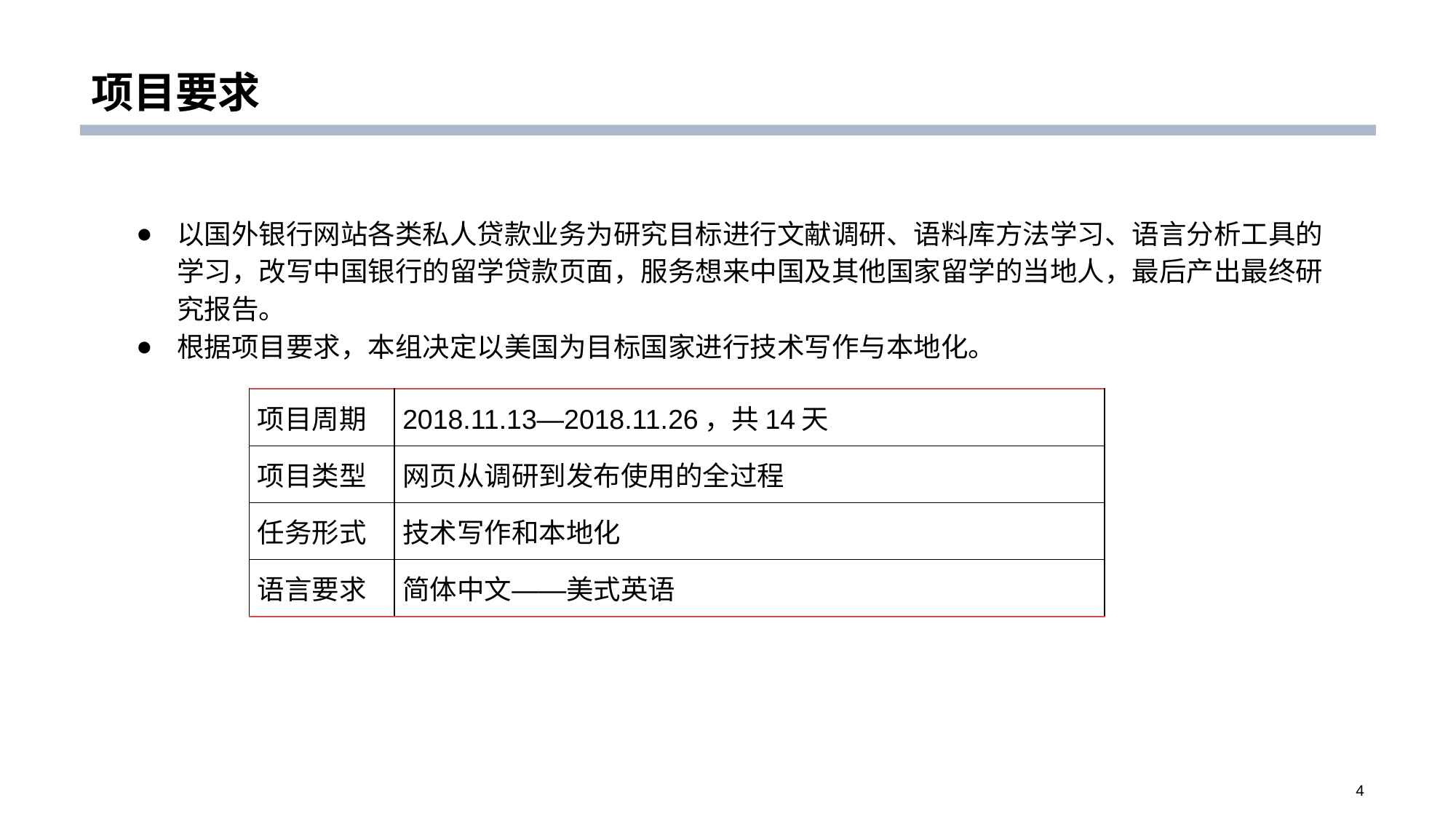

# 项目要求
以国外银行网站各类私人贷款业务为研究目标进行文献调研、语料库方法学习、语言分析工具的学习，改写中国银行的留学贷款页面，服务想来中国及其他国家留学的当地人，最后产出最终研究报告。
根据项目要求，本组决定以美国为目标国家进行技术写作与本地化。
| 项目周期 | 2018.11.13—2018.11.26，共14天 |
| --- | --- |
| 项目类型 | 网页从调研到发布使用的全过程 |
| 任务形式 | 技术写作和本地化 |
| 语言要求 | 简体中文——美式英语 |
4